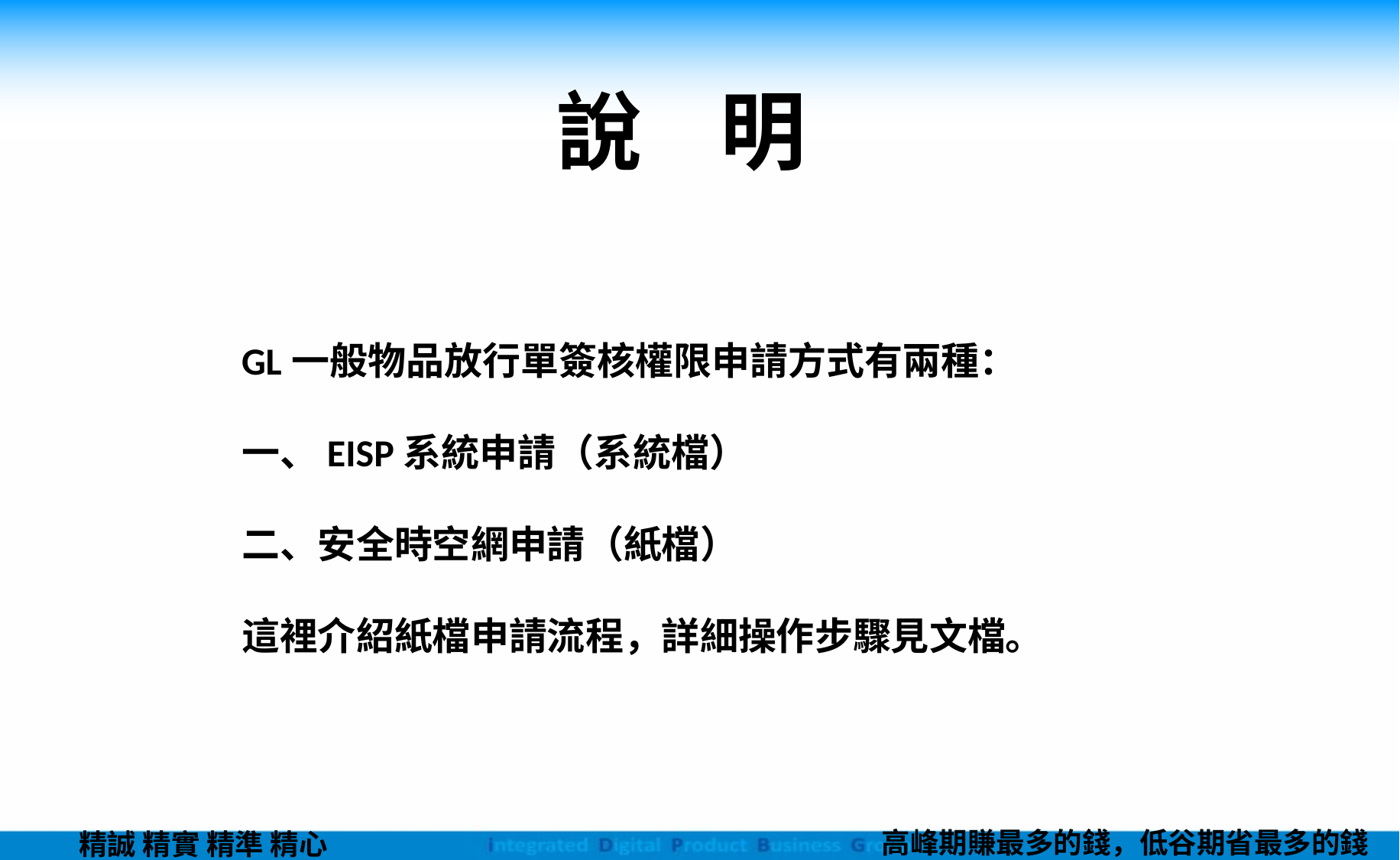

說    明
GL一般物品放行單簽核權限申請方式有兩種：
一、EISP系統申請（系統檔）
二、安全時空網申請（紙檔）
這裡介紹紙檔申請流程，詳細操作步驟見文檔。